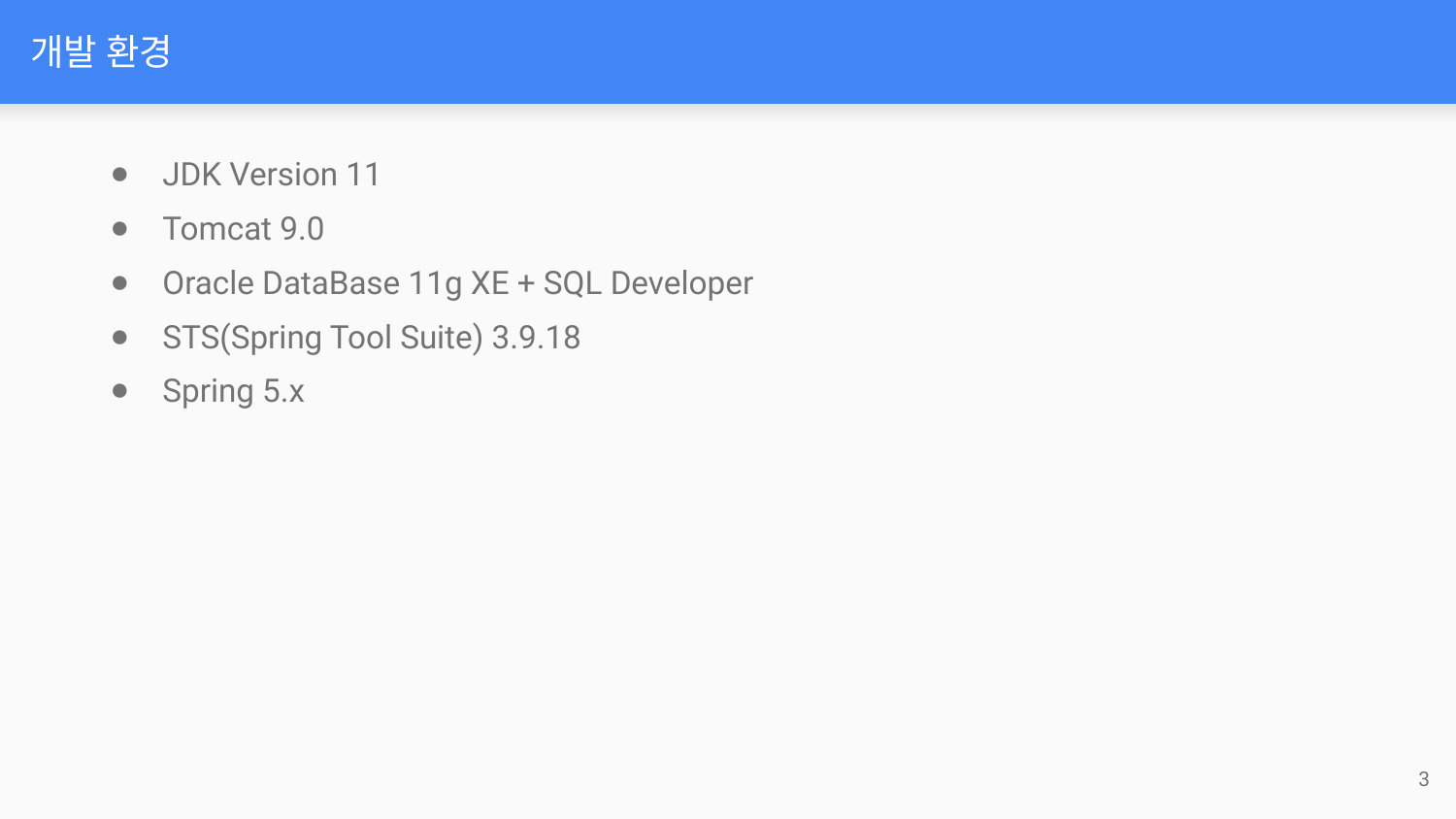

# 개발 환경
JDK Version 11
Tomcat 9.0
Oracle DataBase 11g XE + SQL Developer
STS(Spring Tool Suite) 3.9.18
Spring 5.x
3